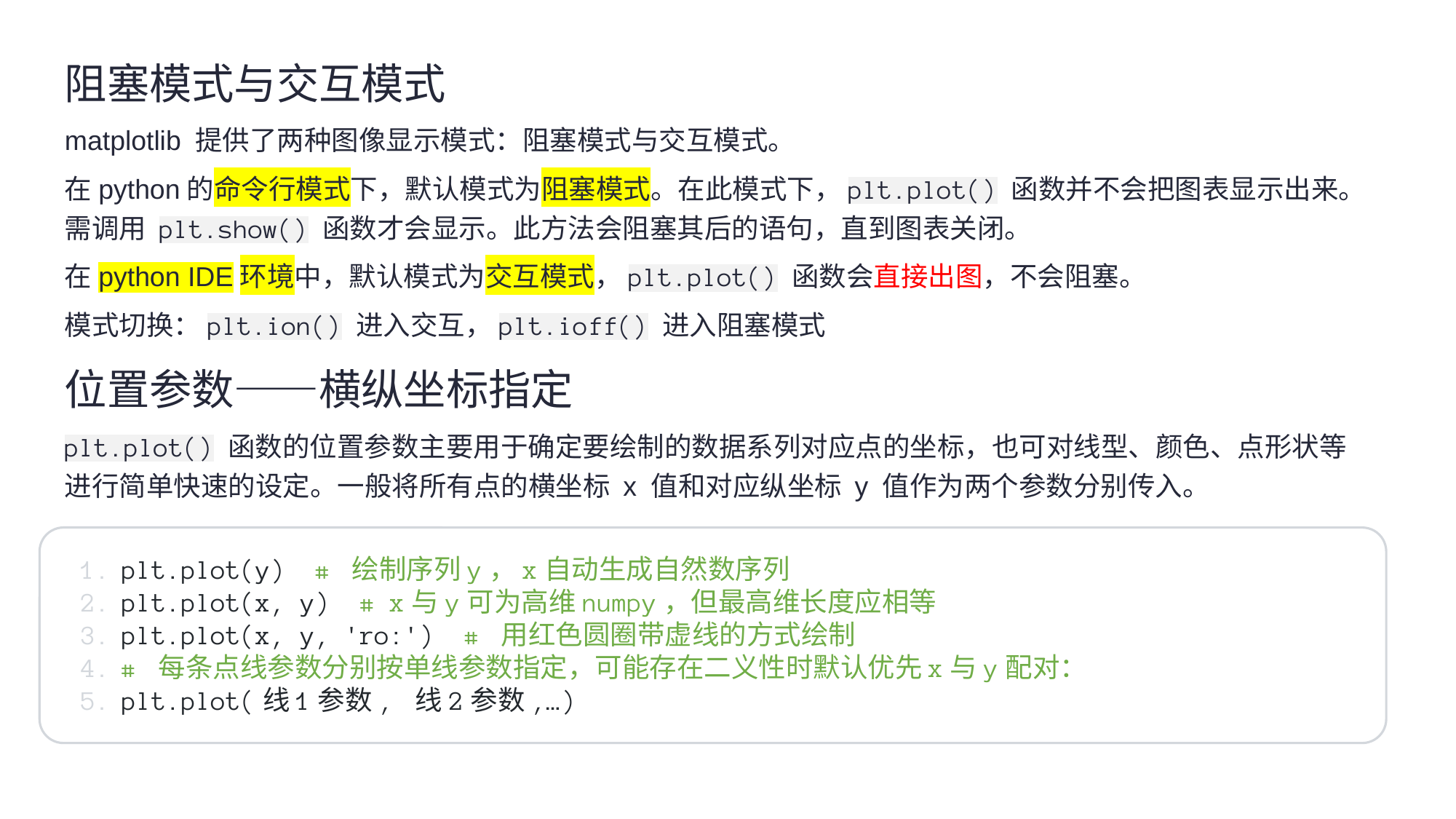

阻塞模式与交互模式
matplotlib 提供了两种图像显示模式：阻塞模式与交互模式。
在python的命令行模式下，默认模式为阻塞模式。在此模式下，plt.plot() 函数并不会把图表显示出来。需调用 plt.show() 函数才会显示。此方法会阻塞其后的语句，直到图表关闭。
在python IDE环境中，默认模式为交互模式，plt.plot() 函数会直接出图，不会阻塞。
模式切换：plt.ion() 进入交互，plt.ioff() 进入阻塞模式
位置参数——横纵坐标指定
plt.plot() 函数的位置参数主要用于确定要绘制的数据系列对应点的坐标，也可对线型、颜色、点形状等进行简单快速的设定。一般将所有点的横坐标 x 值和对应纵坐标 y 值作为两个参数分别传入。
plt.plot(y)  # 绘制序列y，x自动生成自然数序列
plt.plot(x, y)  # x与y可为高维numpy，但最高维长度应相等
plt.plot(x, y, 'ro:')  # 用红色圆圈带虚线的方式绘制
# 每条点线参数分别按单线参数指定，可能存在二义性时默认优先x与y配对：
plt.plot(线1参数, 线2参数,…)